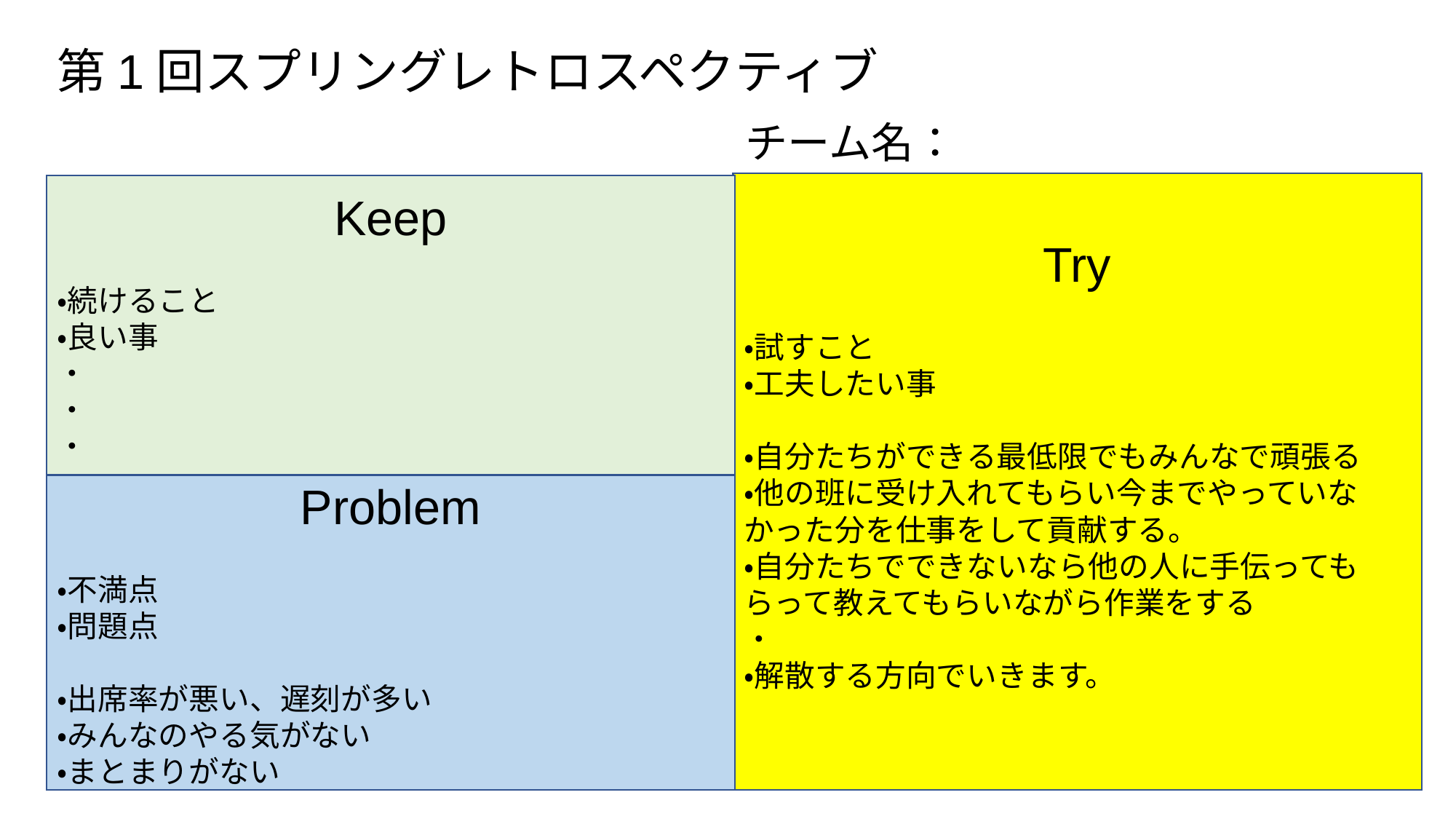

# 第1回スプリングレトロスペクティブ
チーム名：
Try

・試すこと
・工夫したい事

・自分たちができる最低限でもみんなで頑張る
・他の班に受け入れてもらい今までやっていなかった分を仕事をして貢献する。
・自分たちでできないなら他の人に手伝ってもらって教えてもらいながら作業をする
・
・解散する方向でいきます。

Keep

・続けること
・良い事
・
・
・
Problem

・不満点
・問題点

・出席率が悪い、遅刻が多い
・みんなのやる気がない
・まとまりがない